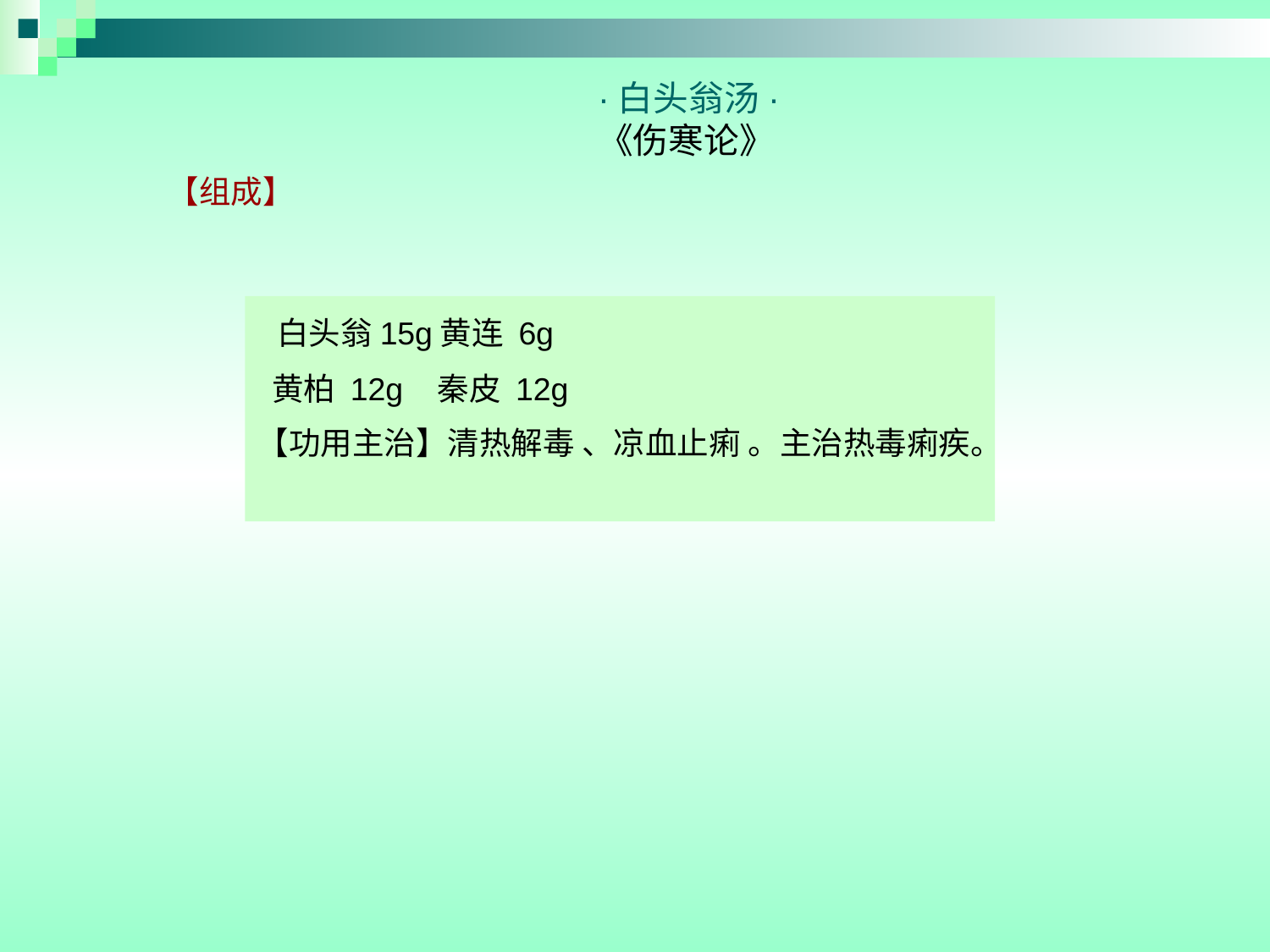

·白头翁汤·
《伤寒论》

【组成】
 白头翁15g黄连 6g
 黄柏 12g   秦皮 12g
【功用主治】清热解毒 、凉血止痢 。主治热毒痢疾。